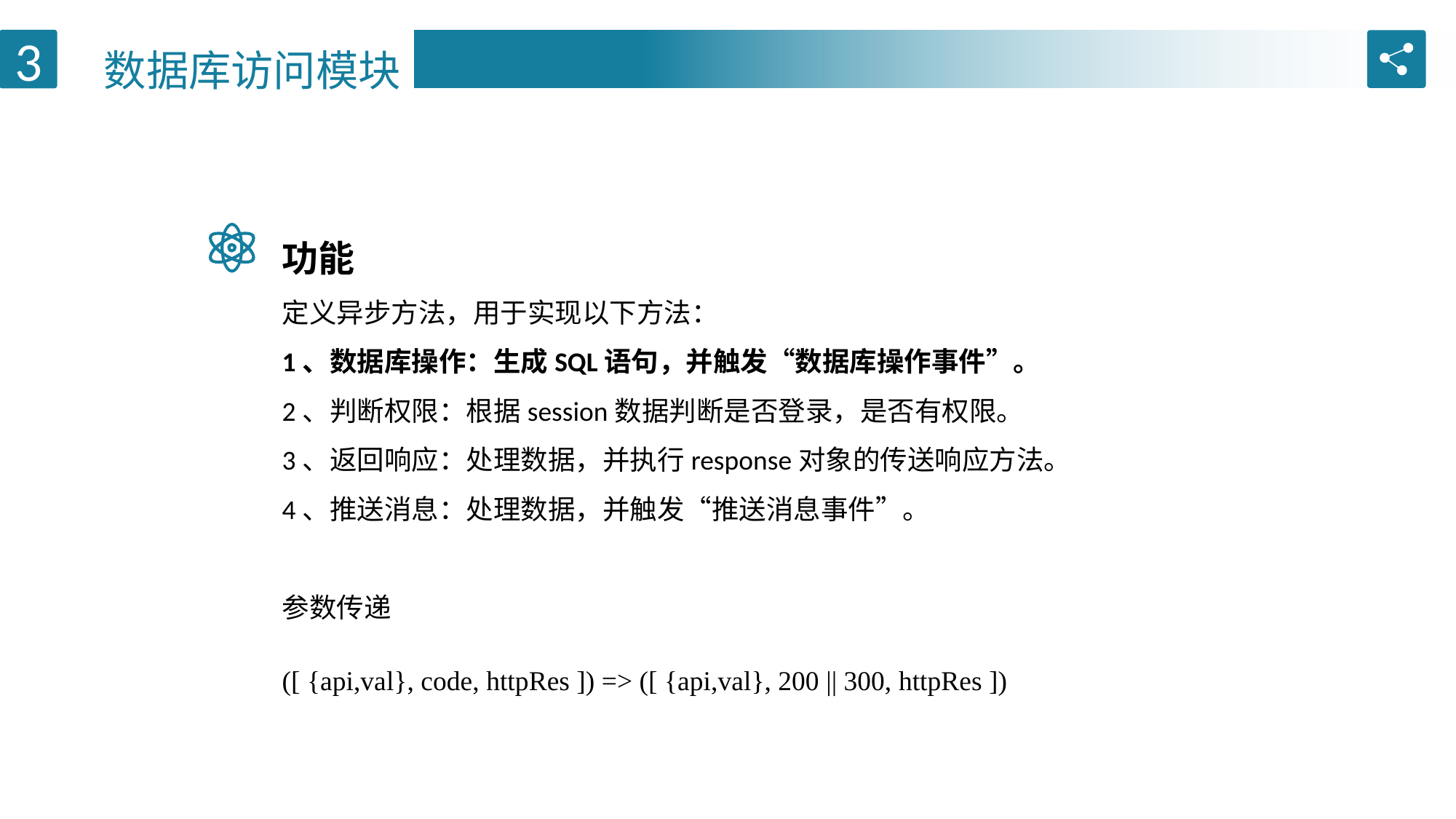

数据库访问模块
3

功能
定义异步方法，用于实现以下方法：
1、数据库操作：生成SQL语句，并触发“数据库操作事件”。
2、判断权限：根据session数据判断是否登录，是否有权限。
3、返回响应：处理数据，并执行response对象的传送响应方法。
4、推送消息：处理数据，并触发“推送消息事件”。

参数传递
([ {api,val}, code, httpRes ]) => ([ {api,val}, 200 || 300, httpRes ])